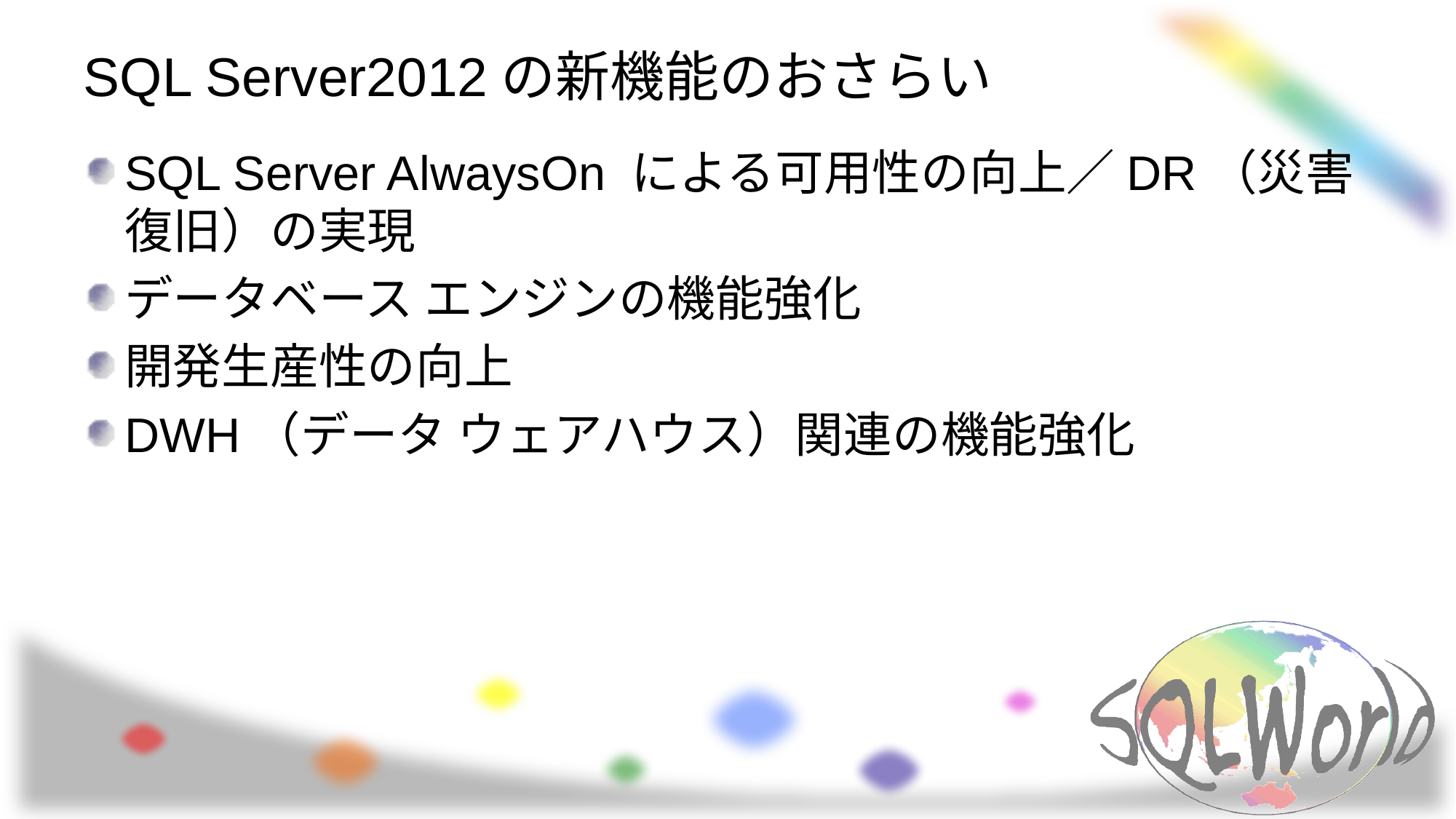

# SQL Server2012の新機能のおさらい
SQL Server AlwaysOn による可用性の向上／DR（災害復旧）の実現
データベース エンジンの機能強化
開発生産性の向上
DWH（データ ウェアハウス）関連の機能強化